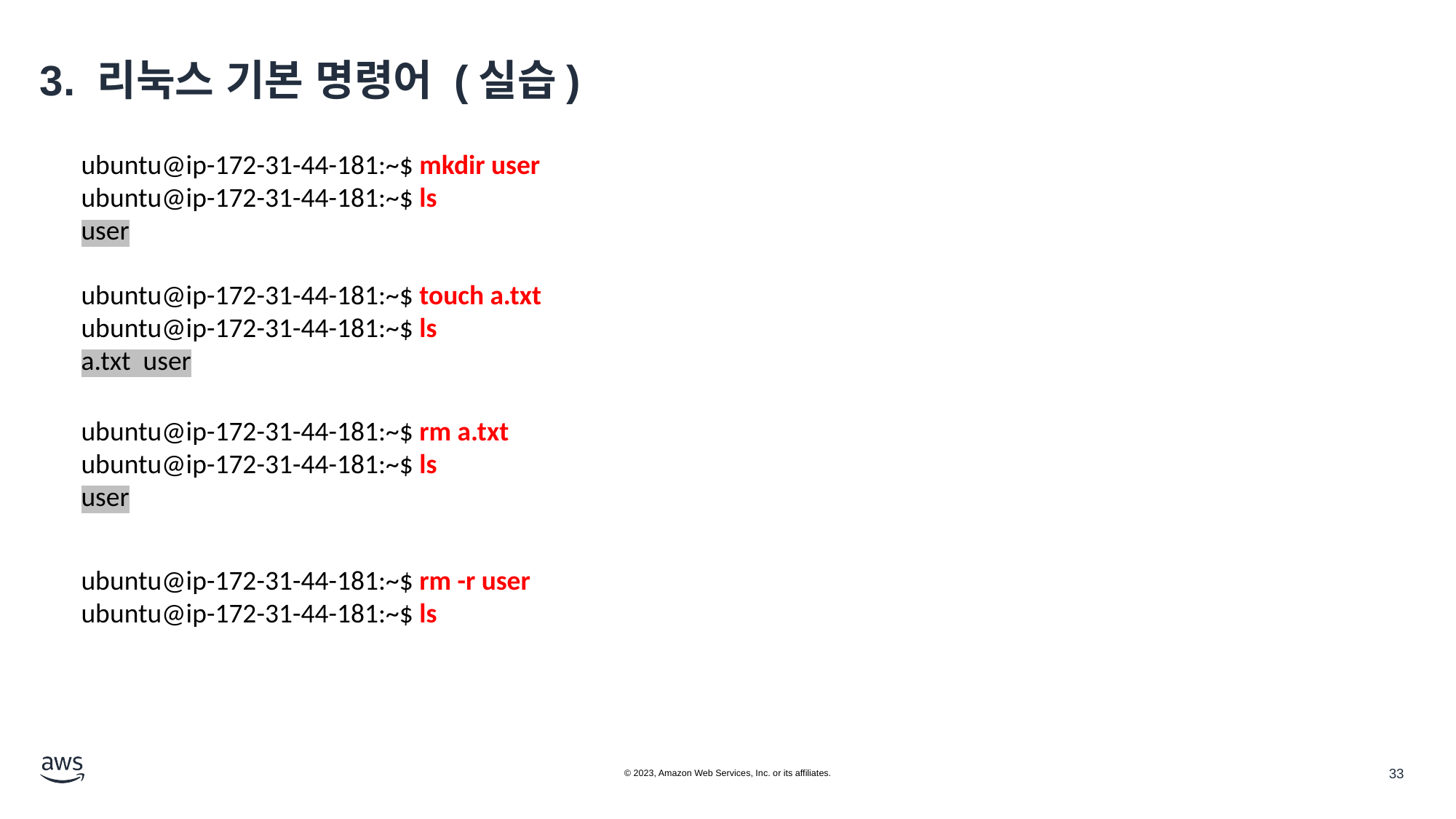

# 3. 리눅스 기본 명령어 (실습)
ubuntu@ip-172-31-44-181:~$ mkdir user
ubuntu@ip-172-31-44-181:~$ ls
user
ubuntu@ip-172-31-44-181:~$ touch a.txt
ubuntu@ip-172-31-44-181:~$ ls
a.txt  user
ubuntu@ip-172-31-44-181:~$ rm a.txt
ubuntu@ip-172-31-44-181:~$ ls
user
ubuntu@ip-172-31-44-181:~$ rm -r user
ubuntu@ip-172-31-44-181:~$ ls
© 2023, Amazon Web Services, Inc. or its affiliates.
33